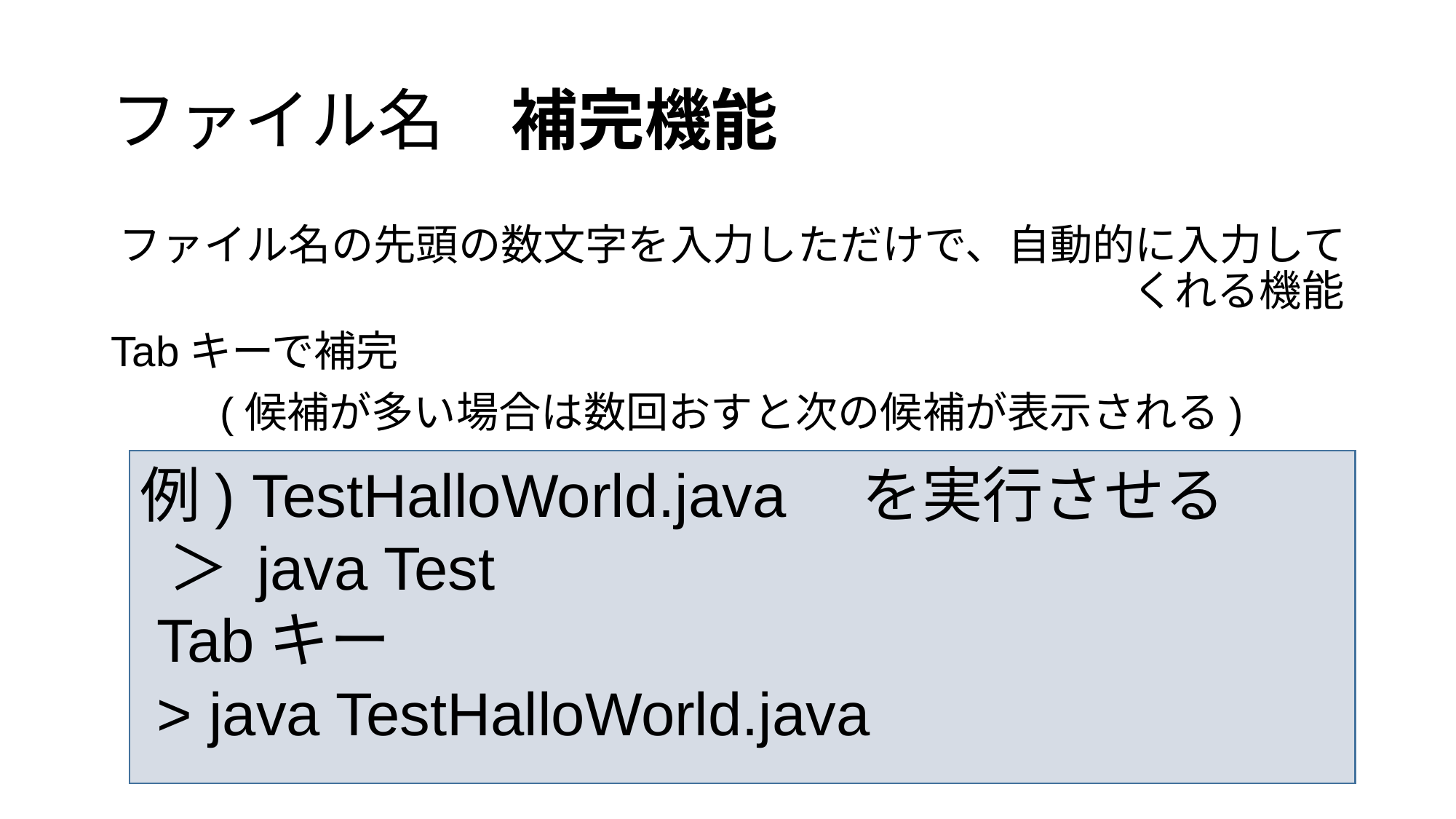

# ファイル名　補完機能
ファイル名の先頭の数文字を入力しただけで、自動的に入力してくれる機能
Tabキーで補完
	(候補が多い場合は数回おすと次の候補が表示される)

例) TestHalloWorld.java　を実行させる
 ＞ java Test
 Tabキー
 > java TestHalloWorld.java